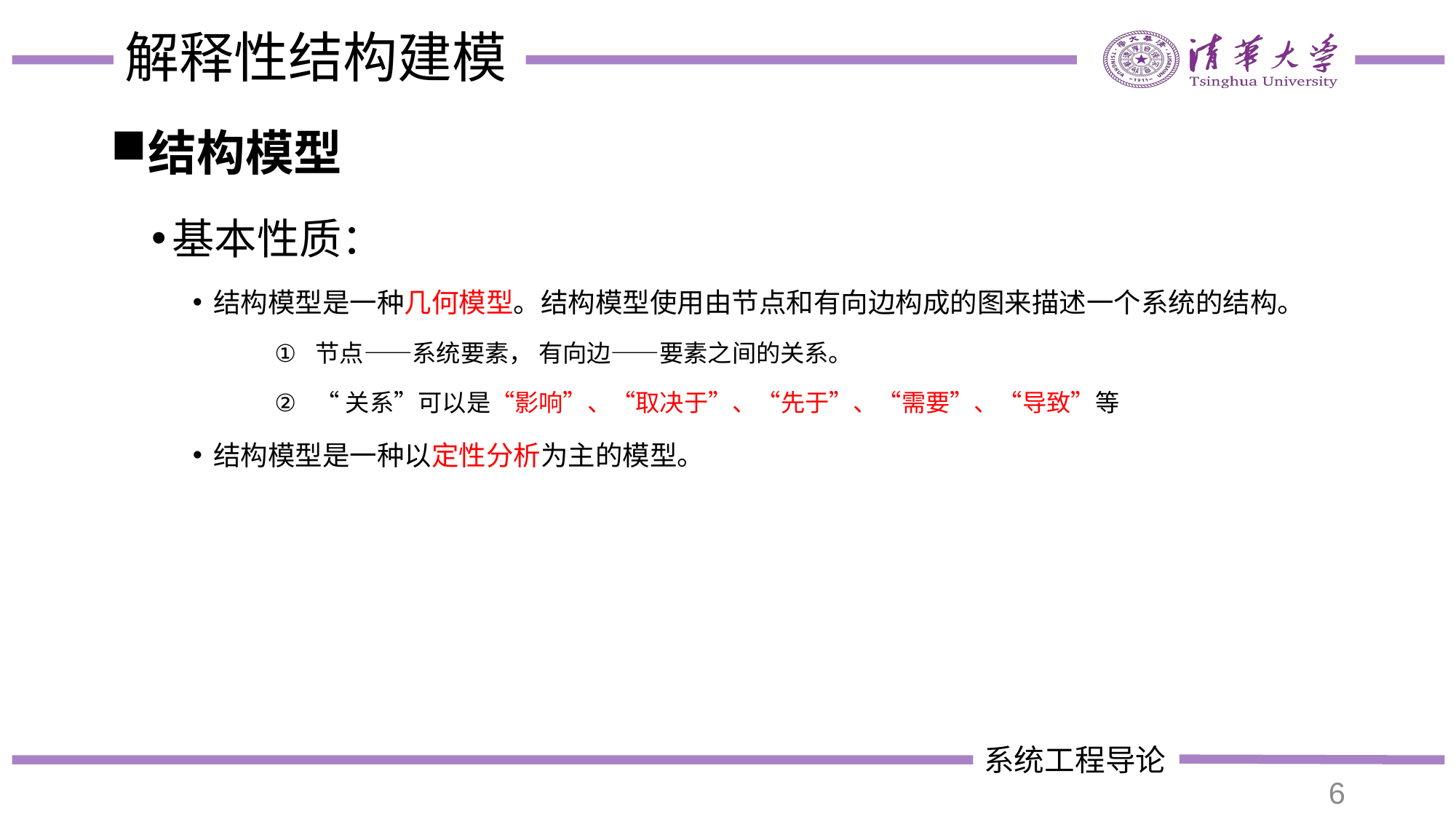

# 解释性结构建模
结构模型
基本性质：
结构模型是一种几何模型。结构模型使用由节点和有向边构成的图来描述一个系统的结构。
节点——系统要素， 有向边——要素之间的关系。
“关系”可以是“影响”、“取决于”、“先于”、“需要”、“导致”等
结构模型是一种以定性分析为主的模型。
6